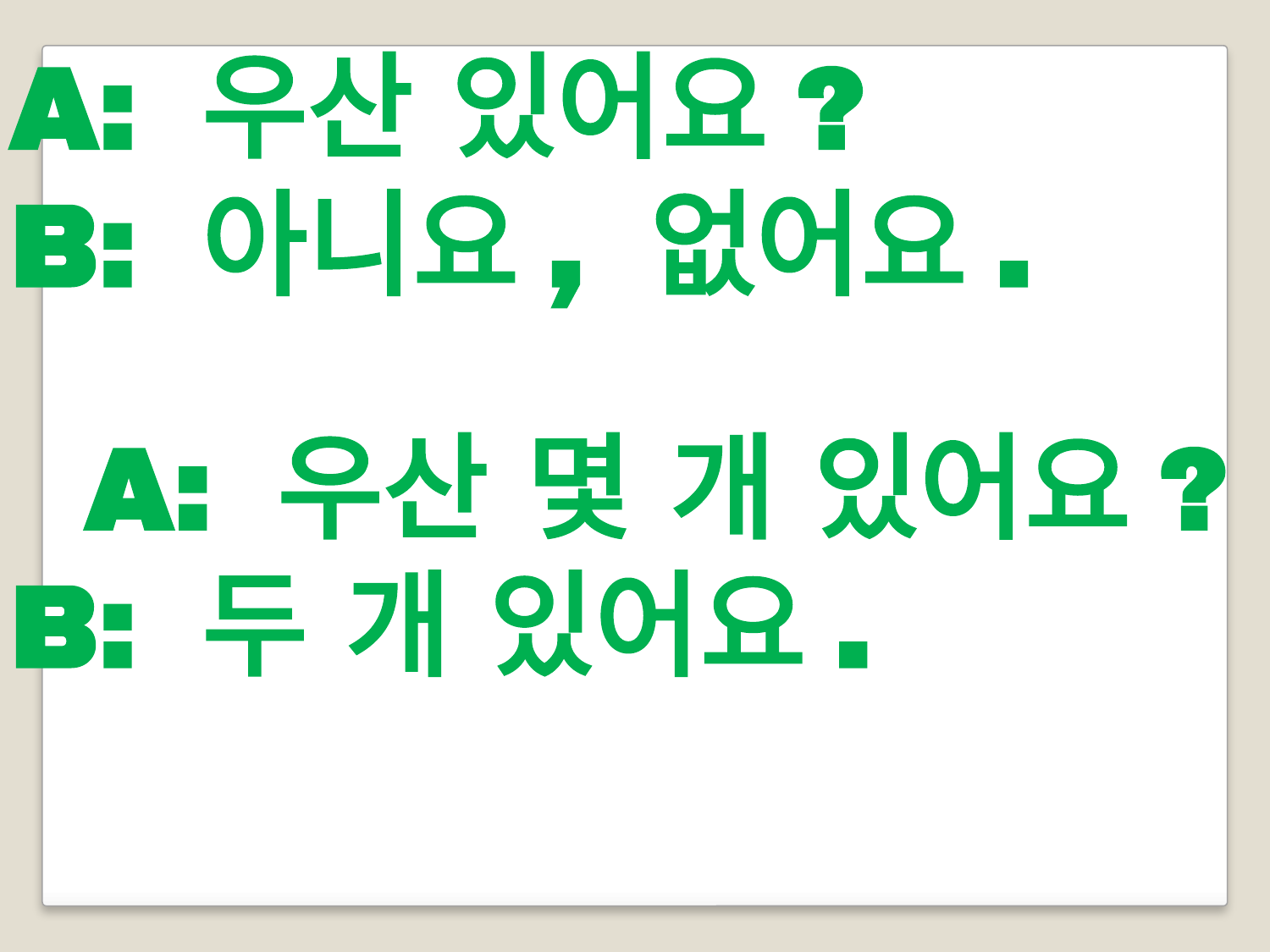

A: 우산 있어요?
B: 아니요, 없어요.
A: 우산 몇 개 있어요?
B: 두 개 있어요.